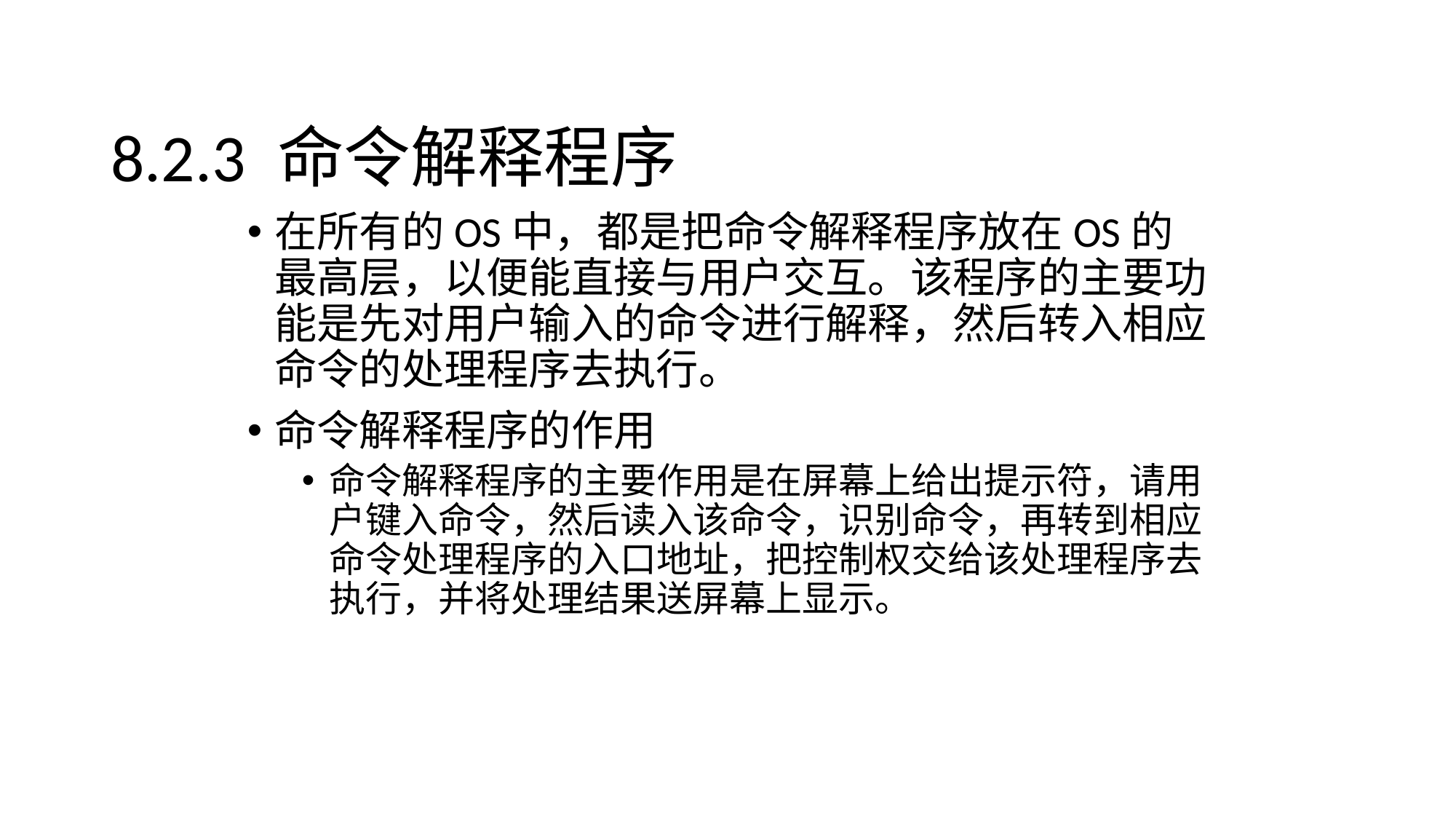

# 8.2.3 命令解释程序
在所有的OS中，都是把命令解释程序放在OS的最高层，以便能直接与用户交互。该程序的主要功能是先对用户输入的命令进行解释，然后转入相应命令的处理程序去执行。
命令解释程序的作用
命令解释程序的主要作用是在屏幕上给出提示符，请用户键入命令，然后读入该命令，识别命令，再转到相应命令处理程序的入口地址，把控制权交给该处理程序去执行，并将处理结果送屏幕上显示。
4